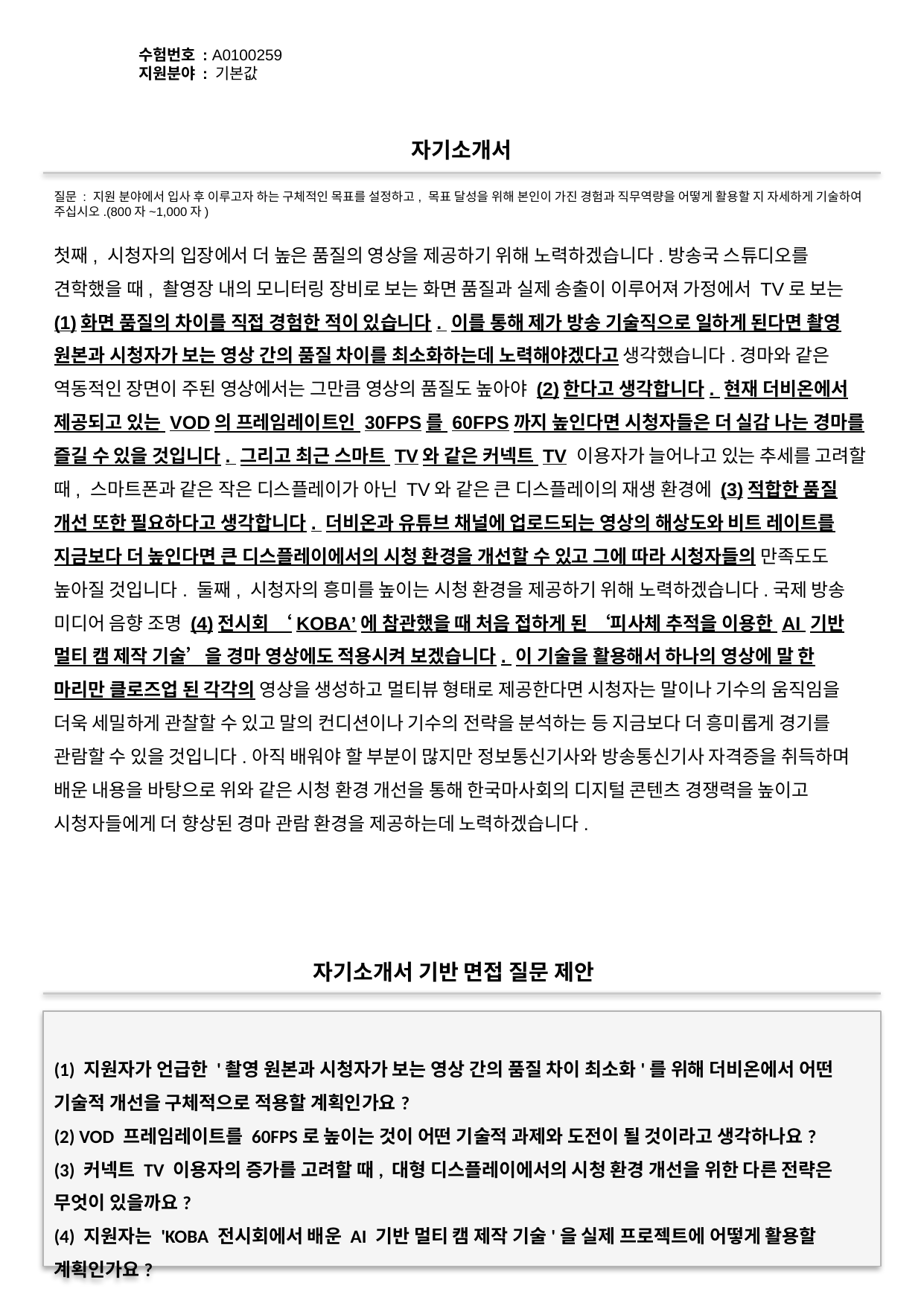

수험번호 : A0100259
지원분야 : 기본값
#

자기소개서

질문 : 지원 분야에서 입사 후 이루고자 하는 구체적인 목표를 설정하고, 목표 달성을 위해 본인이 가진 경험과 직무역량을 어떻게 활용할 지 자세하게 기술하여 주십시오.(800자~1,000자)

첫째, 시청자의 입장에서 더 높은 품질의 영상을 제공하기 위해 노력하겠습니다.방송국 스튜디오를 견학했을 때, 촬영장 내의 모니터링 장비로 보는 화면 품질과 실제 송출이 이루어져 가정에서 TV로 보는 (1)화면 품질의 차이를 직접 경험한 적이 있습니다. 이를 통해 제가 방송 기술직으로 일하게 된다면 촬영 원본과 시청자가 보는 영상 간의 품질 차이를 최소화하는데 노력해야겠다고 생각했습니다.경마와 같은 역동적인 장면이 주된 영상에서는 그만큼 영상의 품질도 높아야 (2)한다고 생각합니다. 현재 더비온에서 제공되고 있는 VOD의 프레임레이트인 30FPS를 60FPS까지 높인다면 시청자들은 더 실감 나는 경마를 즐길 수 있을 것입니다. 그리고 최근 스마트 TV와 같은 커넥트 TV 이용자가 늘어나고 있는 추세를 고려할 때, 스마트폰과 같은 작은 디스플레이가 아닌 TV와 같은 큰 디스플레이의 재생 환경에 (3)적합한 품질 개선 또한 필요하다고 생각합니다. 더비온과 유튜브 채널에 업로드되는 영상의 해상도와 비트 레이트를 지금보다 더 높인다면 큰 디스플레이에서의 시청 환경을 개선할 수 있고 그에 따라 시청자들의 만족도도 높아질 것입니다. 둘째, 시청자의 흥미를 높이는 시청 환경을 제공하기 위해 노력하겠습니다.국제 방송 미디어 음향 조명 (4)전시회 ‘KOBA’에 참관했을 때 처음 접하게 된 ‘피사체 추적을 이용한 AI 기반 멀티 캠 제작 기술’을 경마 영상에도 적용시켜 보겠습니다. 이 기술을 활용해서 하나의 영상에 말 한 마리만 클로즈업 된 각각의 영상을 생성하고 멀티뷰 형태로 제공한다면 시청자는 말이나 기수의 움직임을 더욱 세밀하게 관찰할 수 있고 말의 컨디션이나 기수의 전략을 분석하는 등 지금보다 더 흥미롭게 경기를 관람할 수 있을 것입니다.아직 배워야 할 부분이 많지만 정보통신기사와 방송통신기사 자격증을 취득하며 배운 내용을 바탕으로 위와 같은 시청 환경 개선을 통해 한국마사회의 디지털 콘텐츠 경쟁력을 높이고 시청자들에게 더 향상된 경마 관람 환경을 제공하는데 노력하겠습니다.

자기소개서 기반 면접 질문 제안

(1) 지원자가 언급한 '촬영 원본과 시청자가 보는 영상 간의 품질 차이 최소화'를 위해 더비온에서 어떤 기술적 개선을 구체적으로 적용할 계획인가요?
(2) VOD 프레임레이트를 60FPS로 높이는 것이 어떤 기술적 과제와 도전이 될 것이라고 생각하나요?
(3) 커넥트 TV 이용자의 증가를 고려할 때, 대형 디스플레이에서의 시청 환경 개선을 위한 다른 전략은 무엇이 있을까요?
(4) 지원자는 'KOBA 전시회에서 배운 AI 기반 멀티 캠 제작 기술'을 실제 프로젝트에 어떻게 활용할 계획인가요?